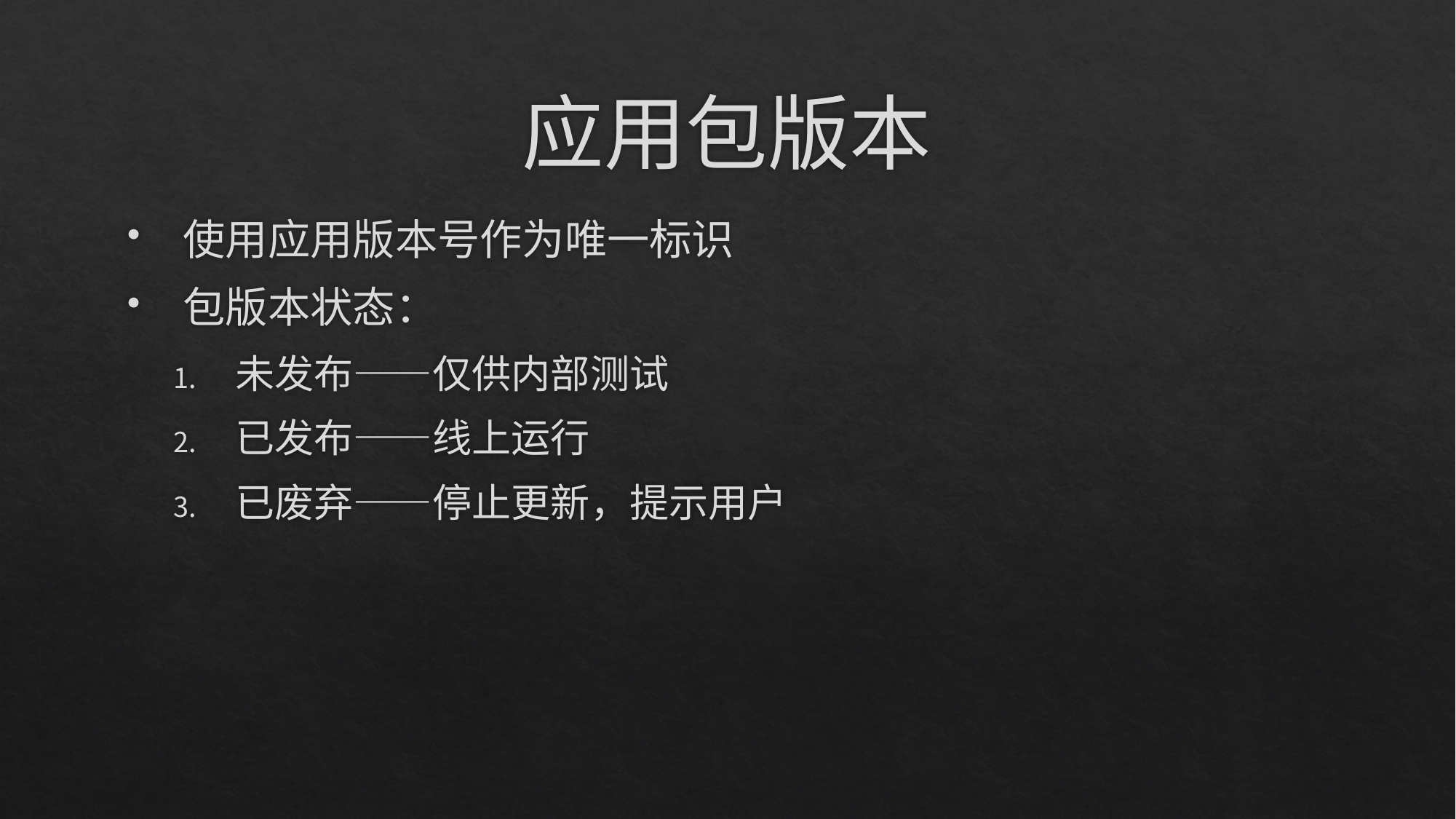

# 应用包版本
使用应用版本号作为唯一标识
包版本状态：
未发布——仅供内部测试
已发布——线上运行
已废弃——停止更新，提示用户